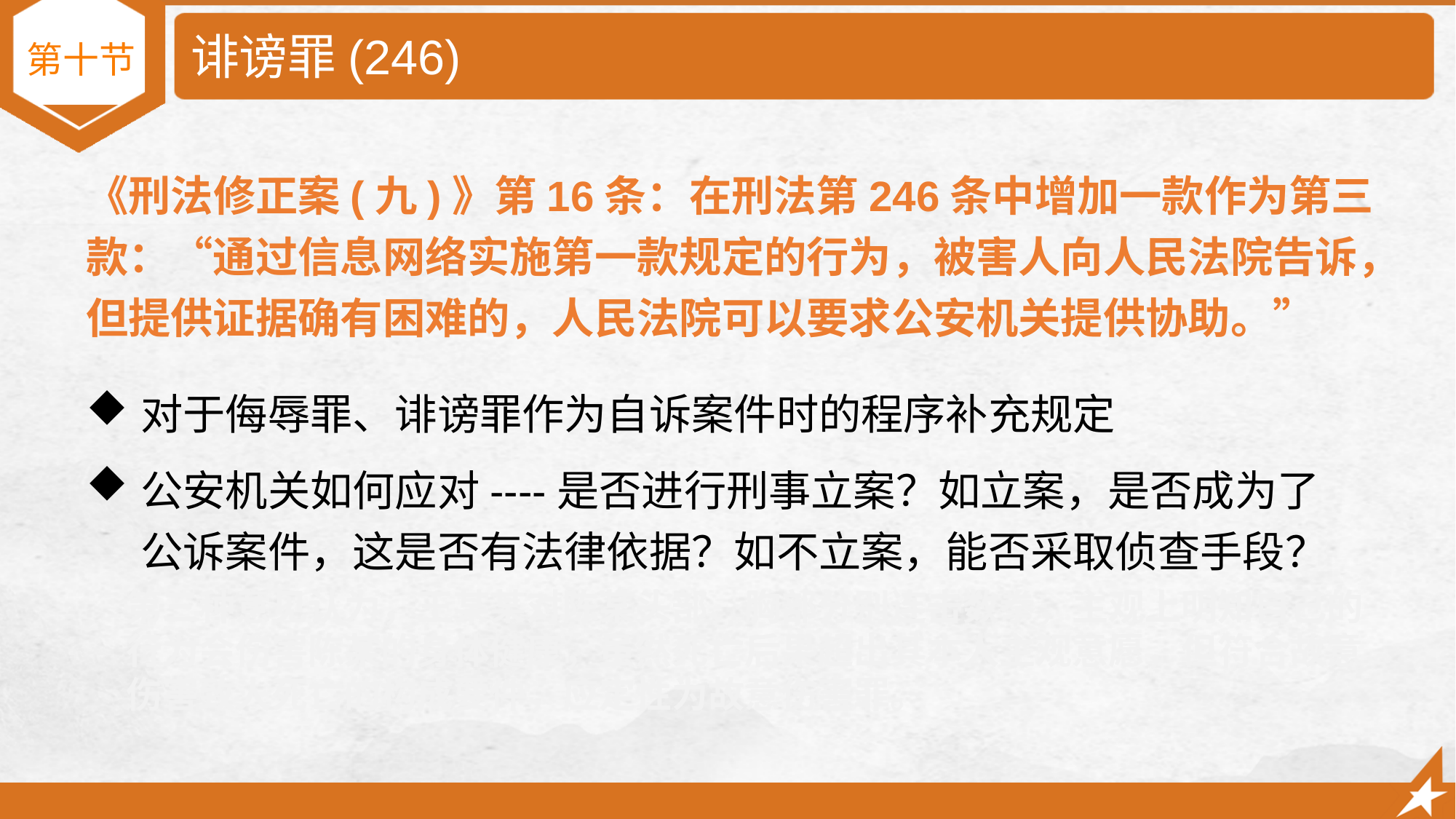

# 诽谤罪(246)
第十节
《刑法修正案(九)》第16条：在刑法第246条中增加一款作为第三款：“通过信息网络实施第一款规定的行为，被害人向人民法院告诉，但提供证据确有困难的，人民法院可以要求公安机关提供协助。”

对于侮辱罪、诽谤罪作为自诉案件时的程序补充规定
公安机关如何应对----是否进行刑事立案？如立案，是否成为了公诉案件，这是否有法律依据？如不立案，能否采取侦查手段？

第三种意见认为，王某某对陈某头部、胸部分别连击数拳，主观上明知自己的行为会伤害陈某的身体健康，虽然死亡后果超出其本人主观意愿，但符合故意伤害致人死亡的构成要件，应定性为故意伤害罪。